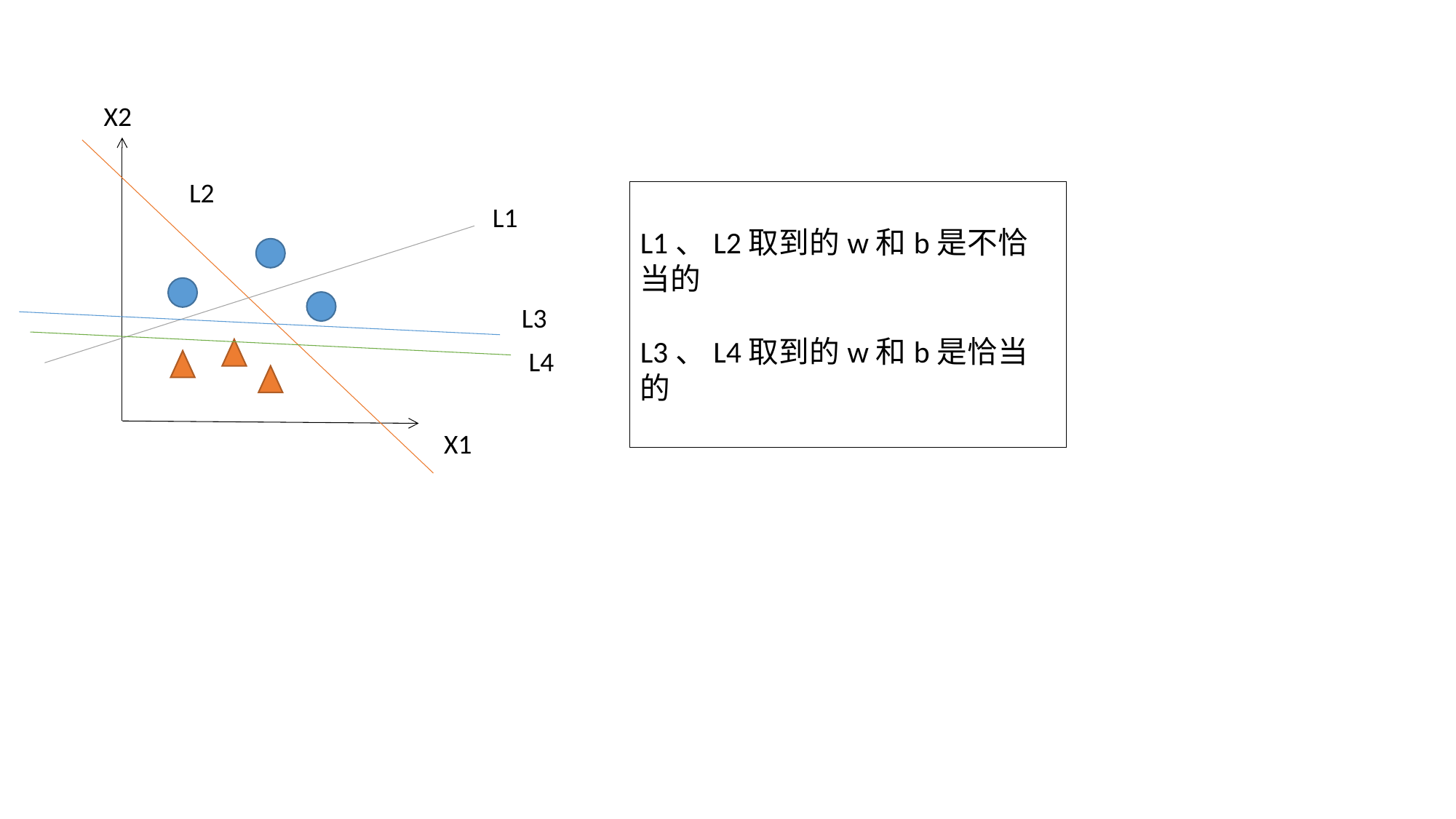

X2
L2

L1、L2取到的w和b是不恰当的

L3、L4取到的w和b是恰当的

L1

L3

L4

X1